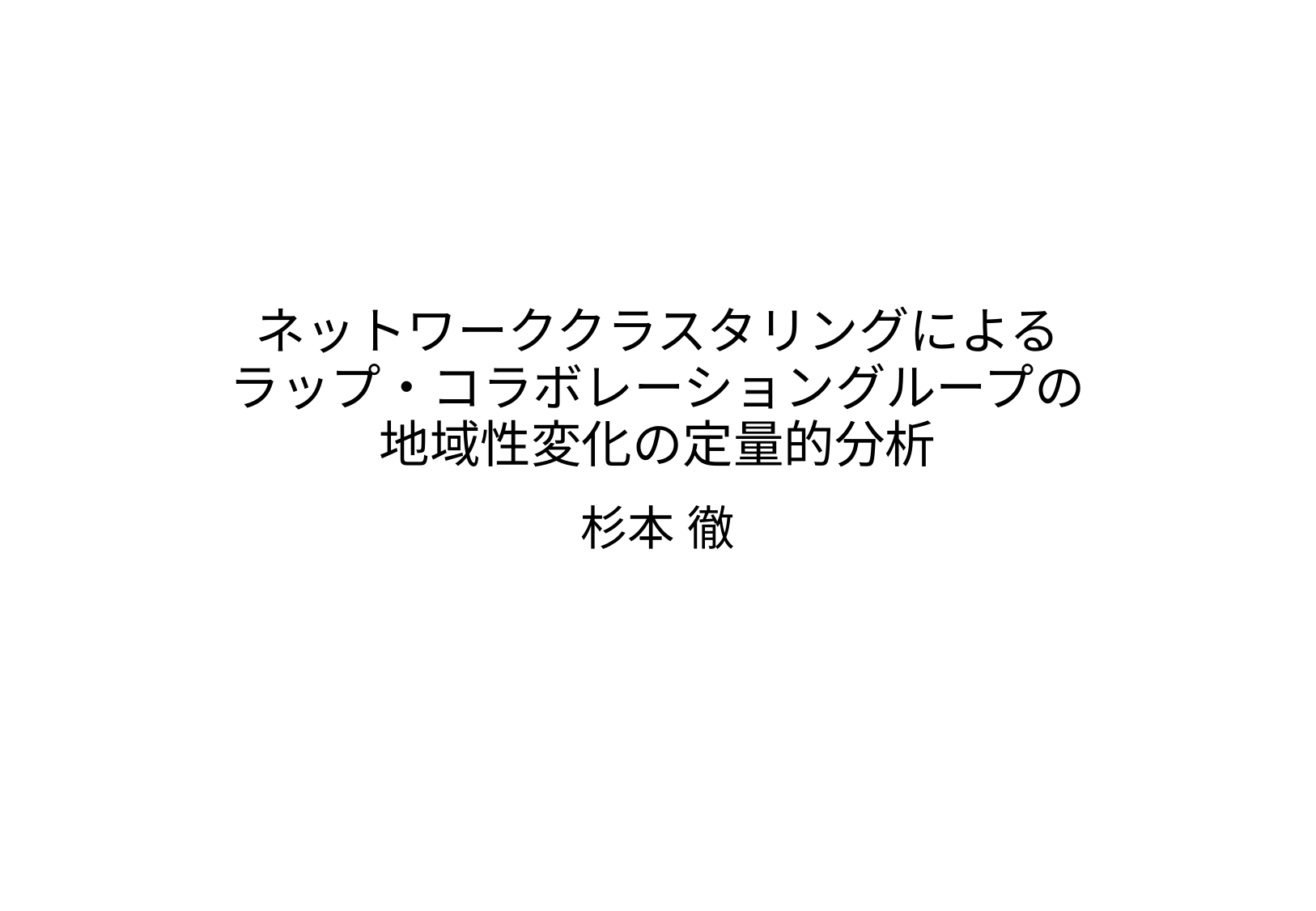

# ネットワーククラスタリングによる
ラップ・コラボレーショングループの
地域性変化の定量的分析
杉本 徹